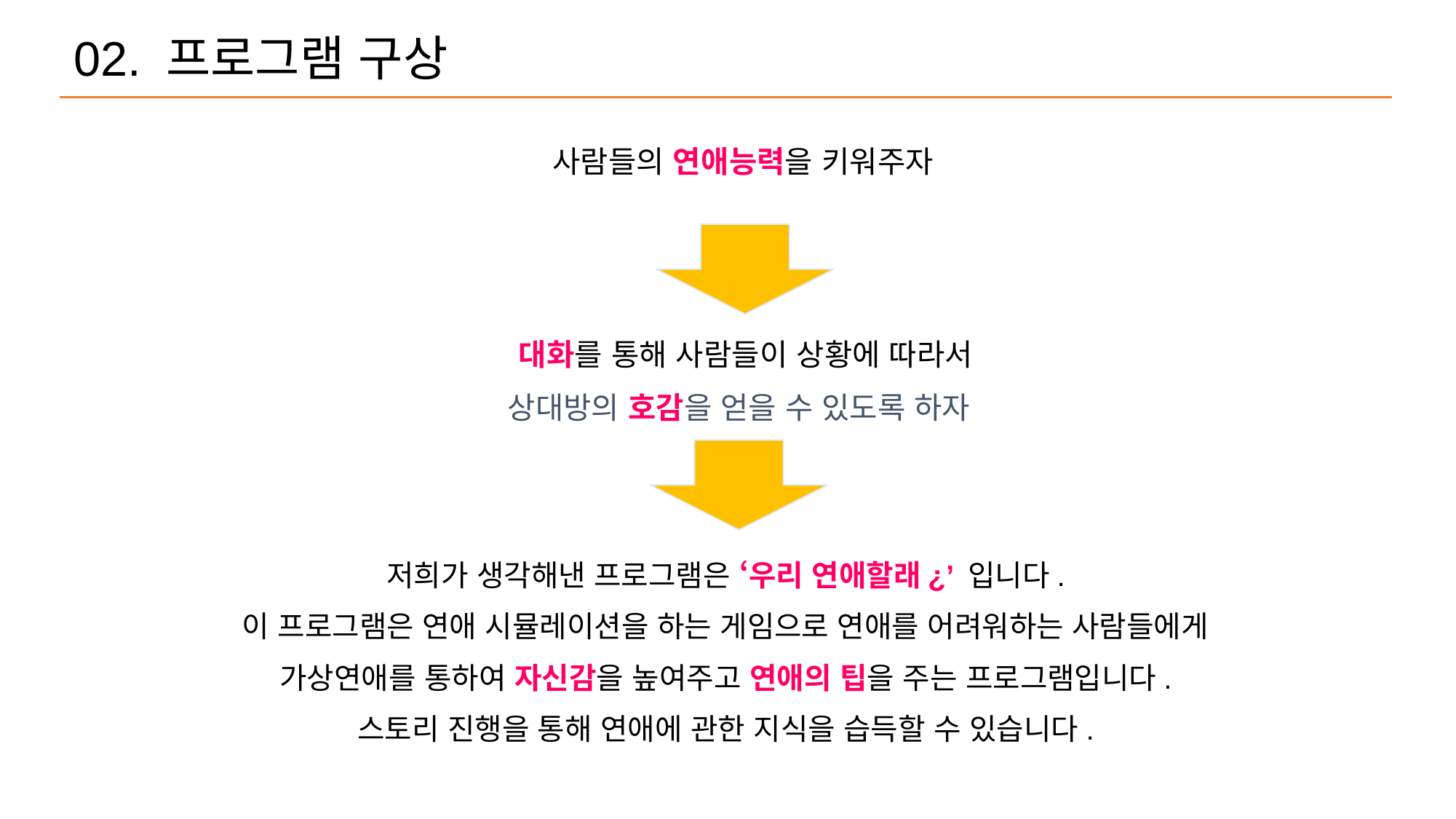

02. 프로그램 구상

 사람들의 연애능력을 키워주자

 대화를 통해 사람들이 상황에 따라서
상대방의 호감을 얻을 수 있도록 하자

저희가 생각해낸 프로그램은 ‘우리 연애할래¿’ 입니다.
이 프로그램은 연애 시뮬레이션을 하는 게임으로 연애를 어려워하는 사람들에게
가상연애를 통하여 자신감을 높여주고 연애의 팁을 주는 프로그램입니다.
스토리 진행을 통해 연애에 관한 지식을 습득할 수 있습니다.